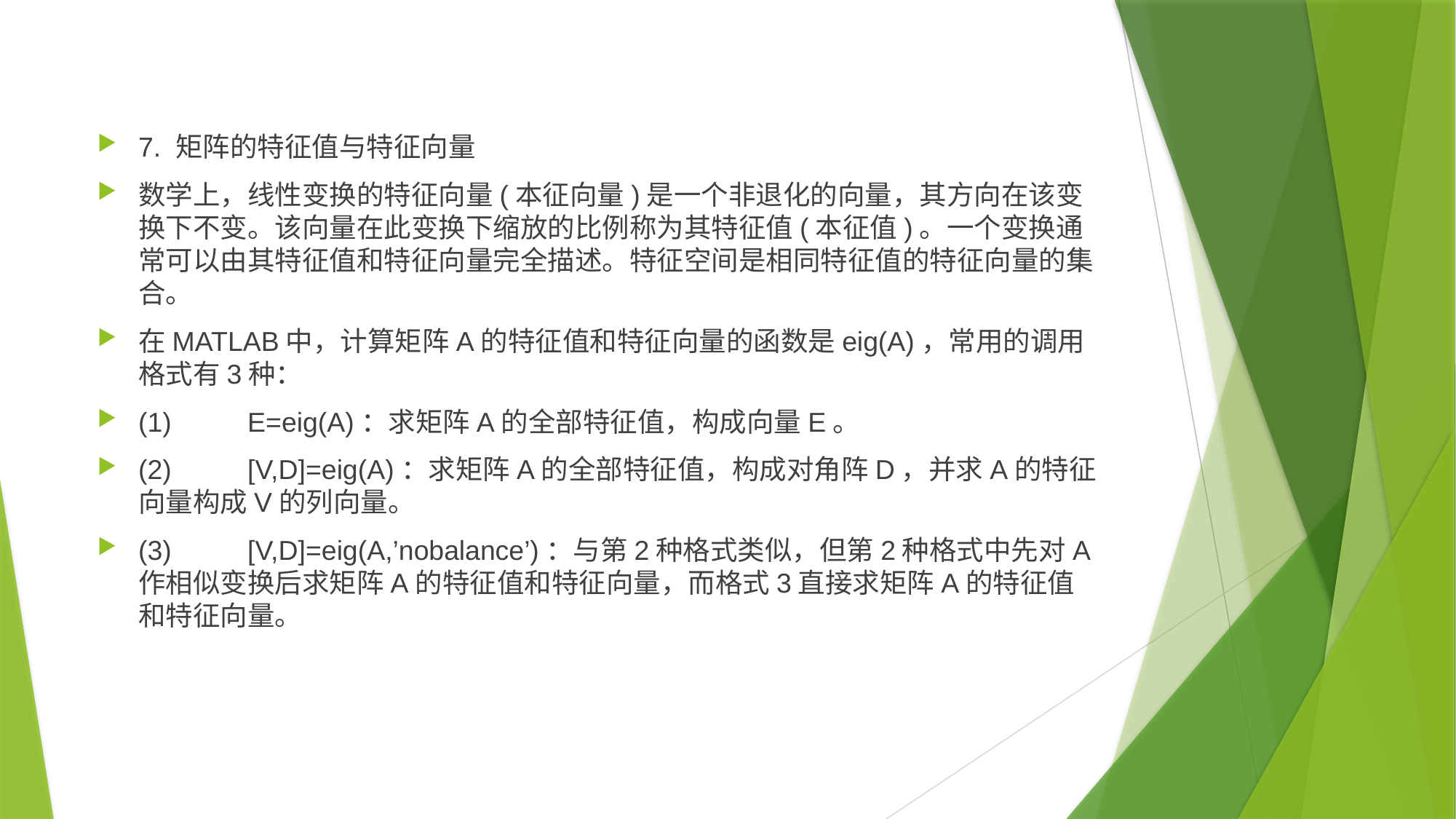

7. 矩阵的特征值与特征向量
数学上，线性变换的特征向量(本征向量)是一个非退化的向量，其方向在该变换下不变。该向量在此变换下缩放的比例称为其特征值(本征值)。一个变换通常可以由其特征值和特征向量完全描述。特征空间是相同特征值的特征向量的集合。
在MATLAB中，计算矩阵A的特征值和特征向量的函数是eig(A)，常用的调用格式有3种：
(1)	E=eig(A)：求矩阵A的全部特征值，构成向量E。
(2)	[V,D]=eig(A)：求矩阵A的全部特征值，构成对角阵D，并求A的特征向量构成V的列向量。
(3)	[V,D]=eig(A,’nobalance’)：与第2种格式类似，但第2种格式中先对A作相似变换后求矩阵A的特征值和特征向量，而格式3直接求矩阵A的特征值和特征向量。